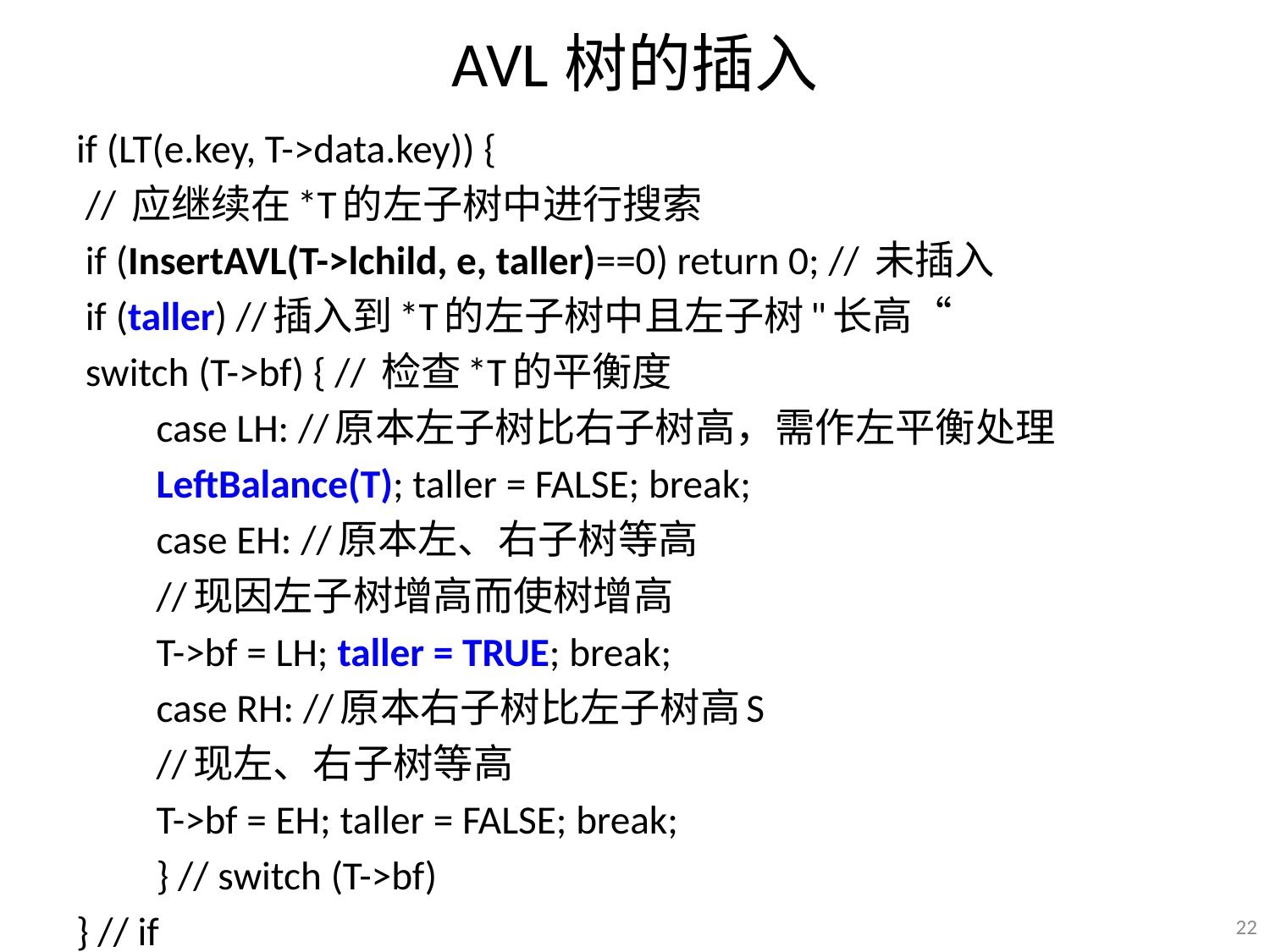

# AVL树的插入
if (LT(e.key, T->data.key)) {
 // 应继续在*T的左子树中进行搜索
 if (InsertAVL(T->lchild, e, taller)==0) return 0; // 未插入
 if (taller) //插入到*T的左子树中且左子树"长高“
 switch (T->bf) { // 检查*T的平衡度
 	case LH: //原本左子树比右子树高，需作左平衡处理
		LeftBalance(T); taller = FALSE; break;
	case EH: //原本左、右子树等高
		//现因左子树增高而使树增高
		T->bf = LH; taller = TRUE; break;
	case RH: //原本右子树比左子树高S
		//现左、右子树等高
		T->bf = EH; taller = FALSE; break;
	} // switch (T->bf)
} // if
22